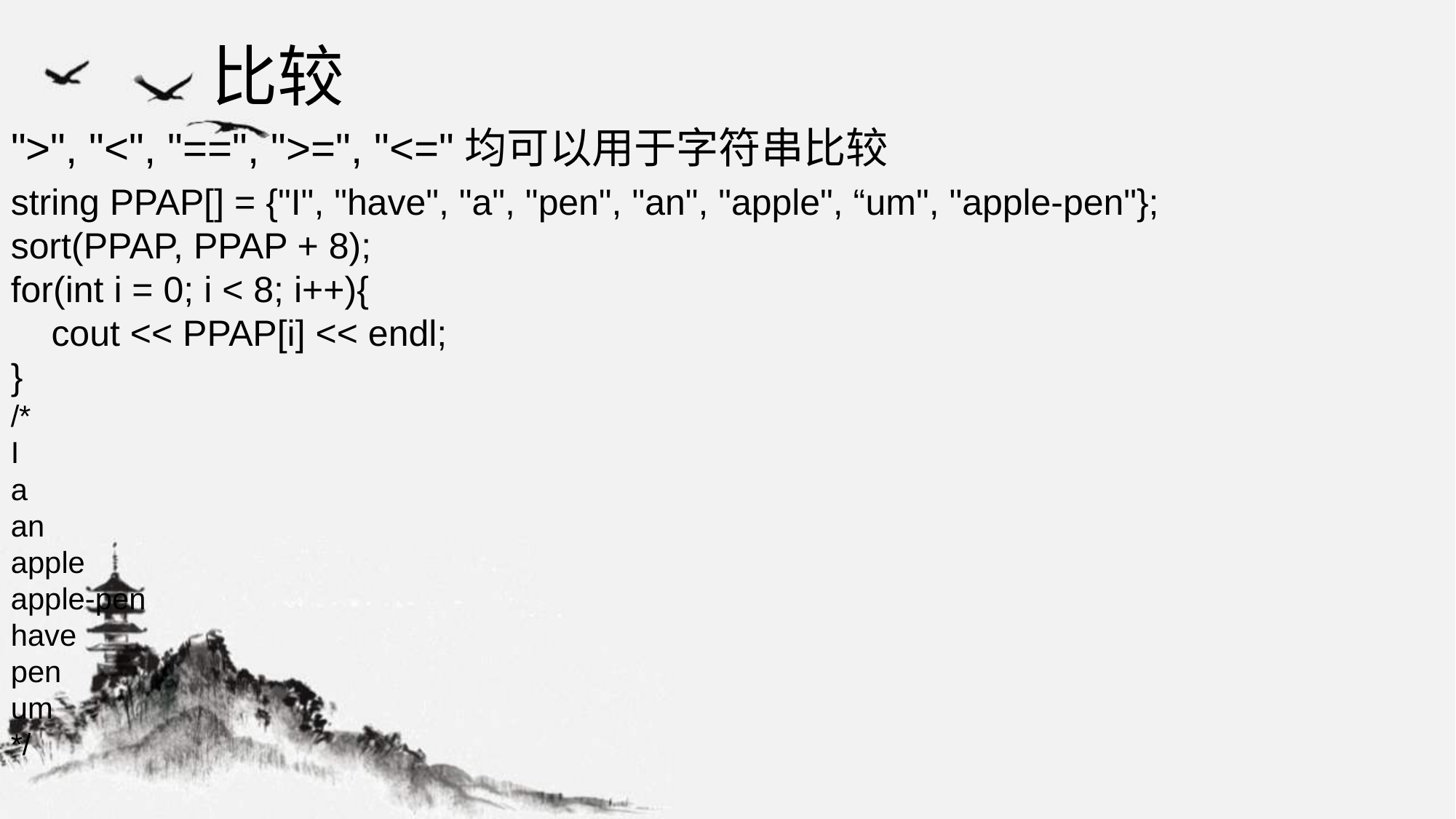

# 比较
">", "<", "==", ">=", "<="均可以用于字符串比较
string PPAP[] = {"I", "have", "a", "pen", "an", "apple", “um", "apple-pen"};
sort(PPAP, PPAP + 8);
for(int i = 0; i < 8; i++){
    cout << PPAP[i] << endl;
}
/*
I
a
an
apple
apple-pen
have
pen
um
*/